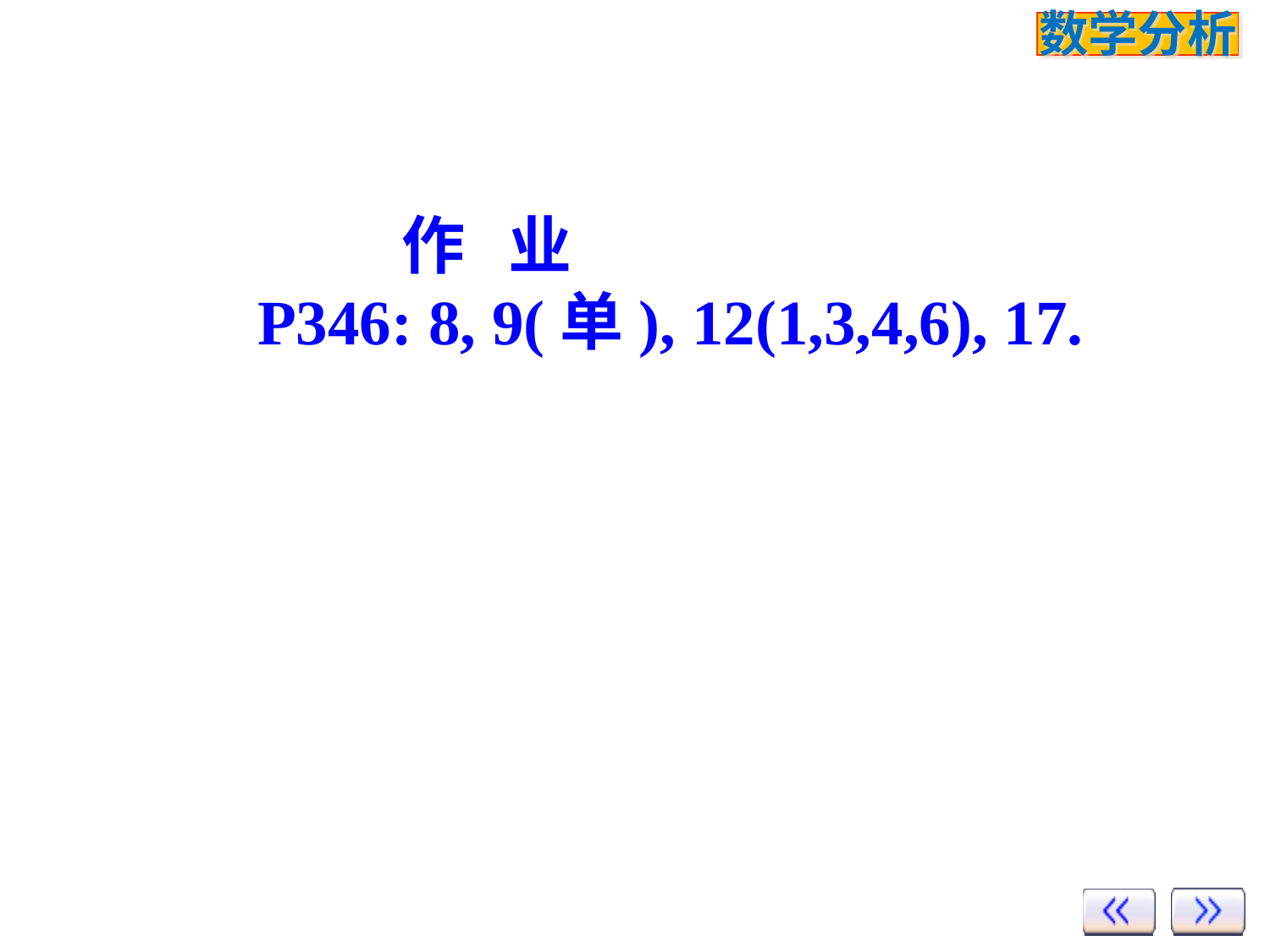

作   业
P346: 8, 9(单), 12(1,3,4,6), 17.